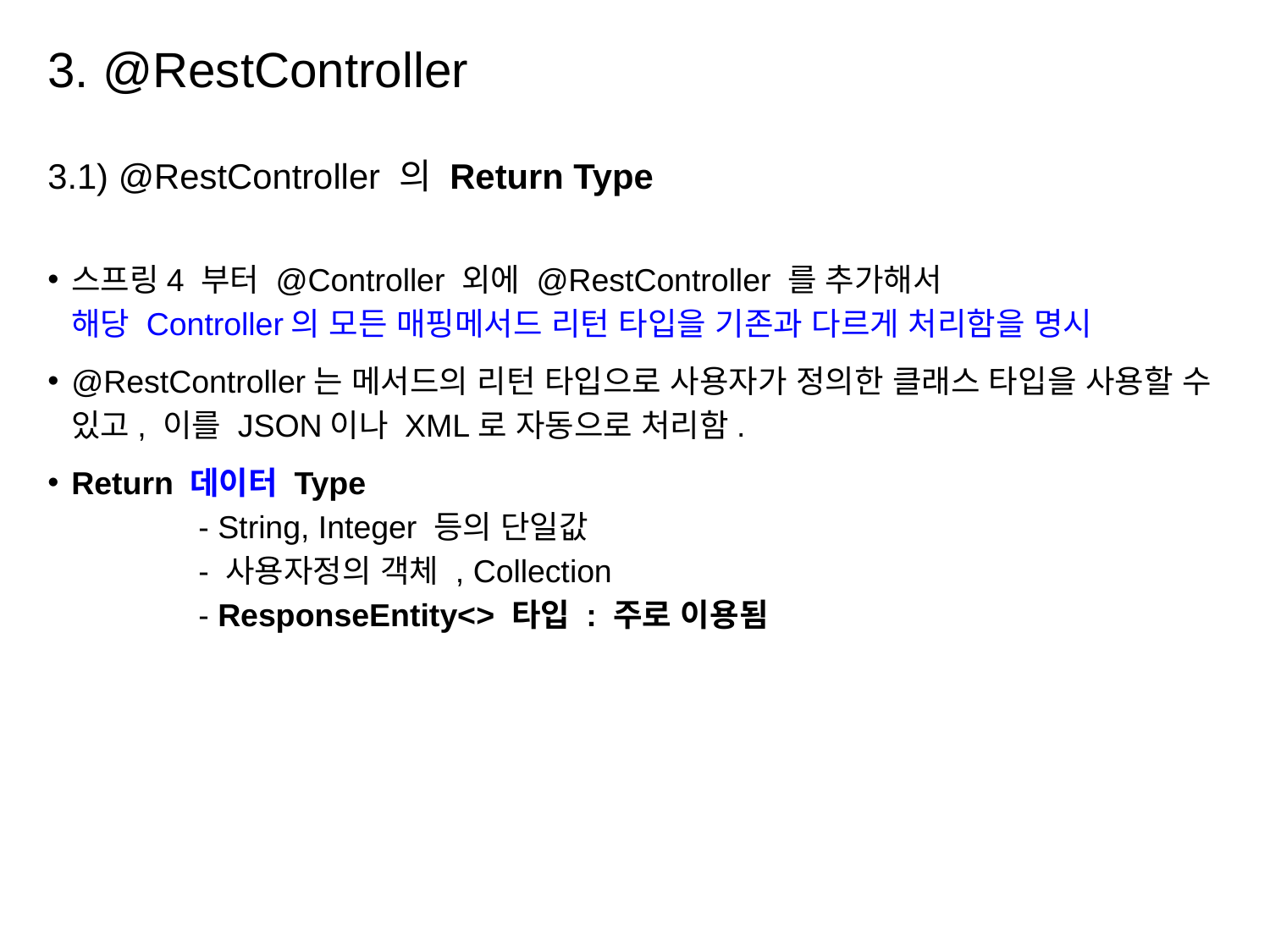

# 3. @RestController
3.1) @RestController 의 Return Type
스프링4 부터 @Controller 외에 @RestController 를 추가해서
해당 Controller의 모든 매핑메서드 리턴 타입을 기존과 다르게 처리함을 명시
@RestController는 메서드의 리턴 타입으로 사용자가 정의한 클래스 타입을 사용할 수 있고, 이를 JSON이나 XML로 자동으로 처리함.
Return 데이터 Type
	- String, Integer 등의 단일값
	- 사용자정의 객체 , Collection
	- ResponseEntity<> 타입 : 주로 이용됨